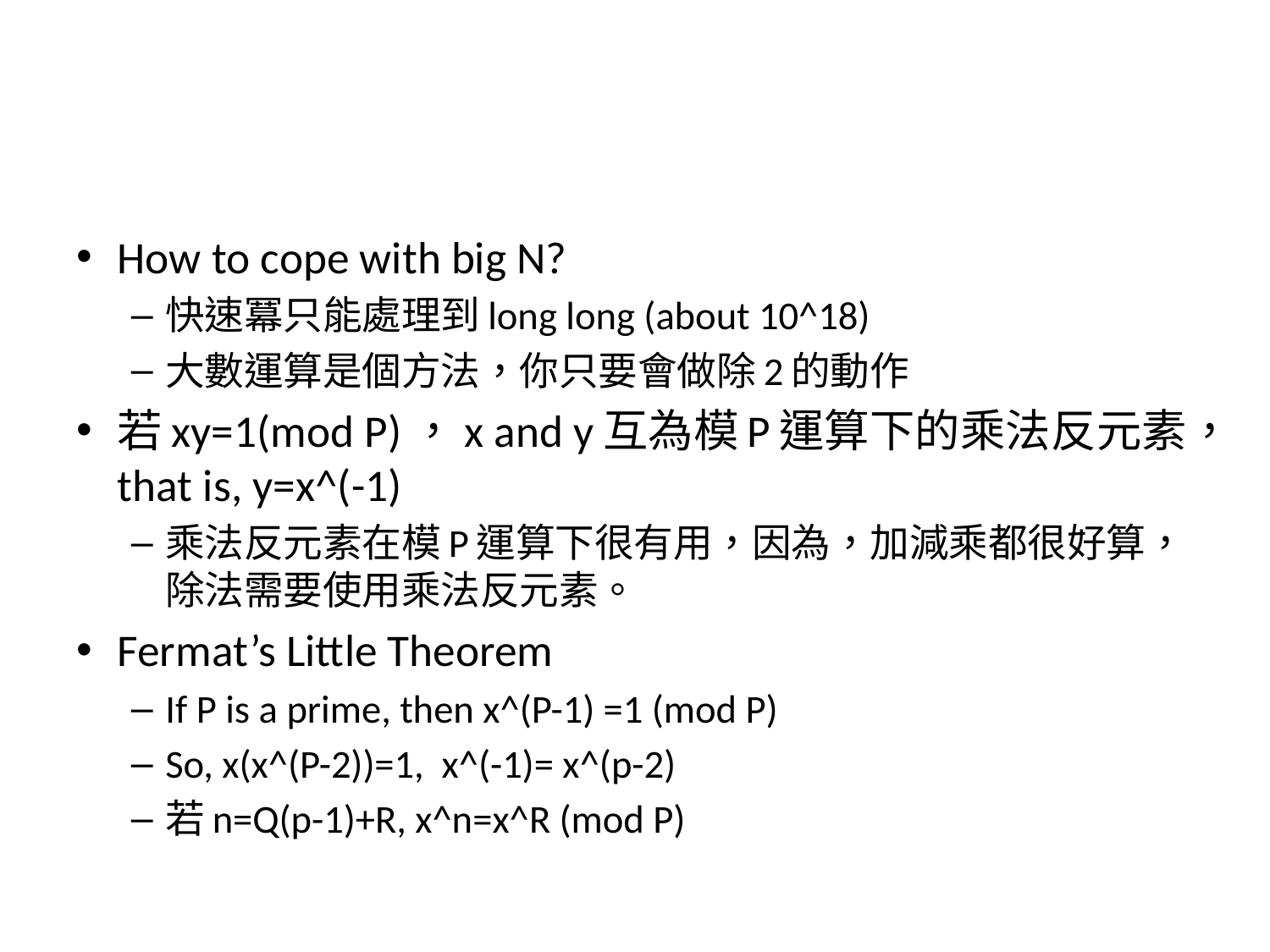

#
How to cope with big N?
快速冪只能處理到long long (about 10^18)
大數運算是個方法，你只要會做除2的動作
若xy=1(mod P)，x and y互為模P運算下的乘法反元素，that is, y=x^(-1)
乘法反元素在模P運算下很有用，因為，加減乘都很好算，除法需要使用乘法反元素。
Fermat’s Little Theorem
If P is a prime, then x^(P-1) =1 (mod P)
So, x(x^(P-2))=1,  x^(-1)= x^(p-2)
若n=Q(p-1)+R, x^n=x^R (mod P)